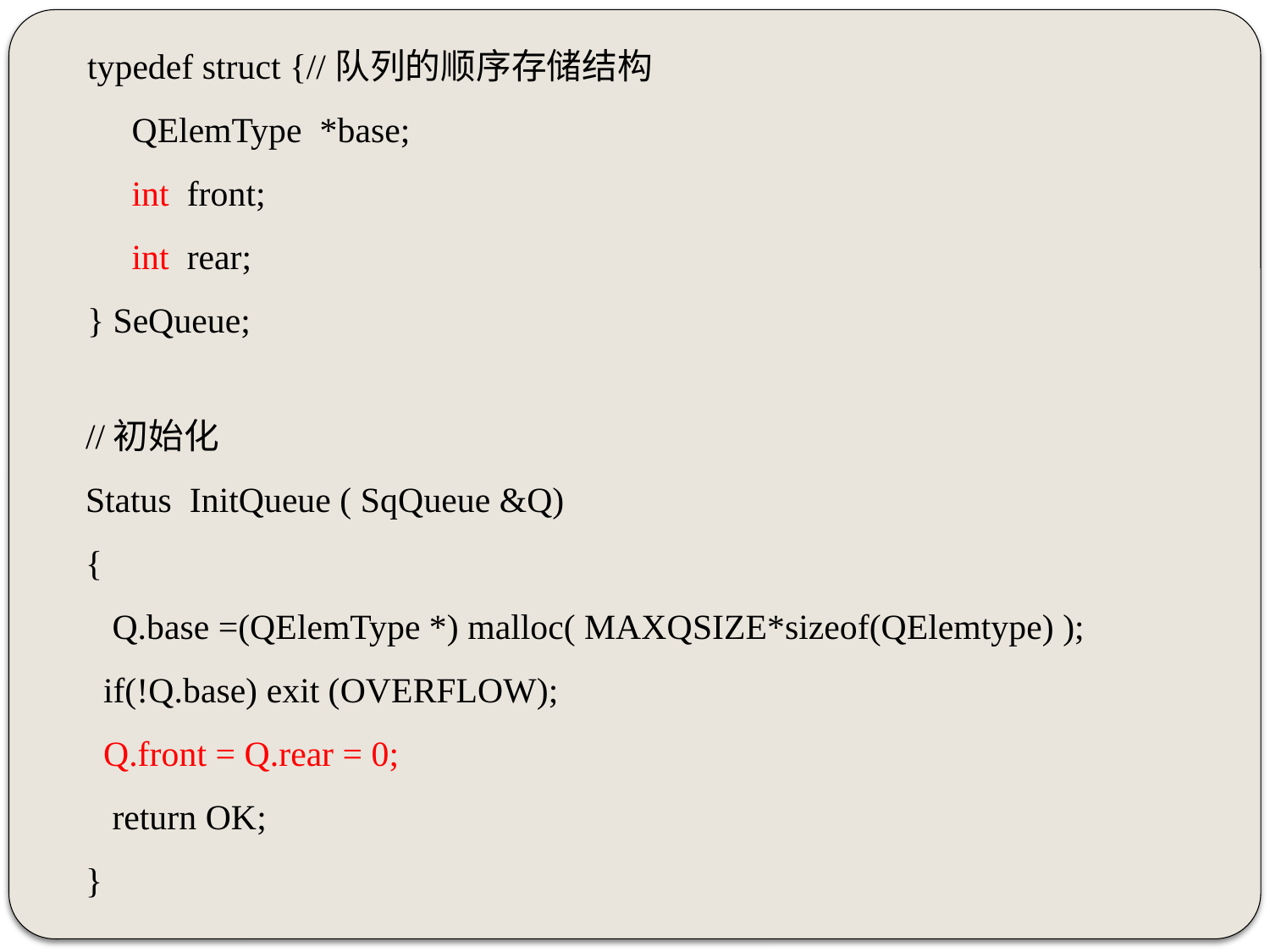

typedef struct {//队列的顺序存储结构
     QElemType  *base;
     int  front;
     int  rear;
} SeQueue;
//初始化
Status  InitQueue ( SqQueue &Q)
{
   Q.base =(QElemType *) malloc( MAXQSIZE*sizeof(QElemtype) );
  if(!Q.base) exit (OVERFLOW);
  Q.front = Q.rear = 0;
   return OK;
}